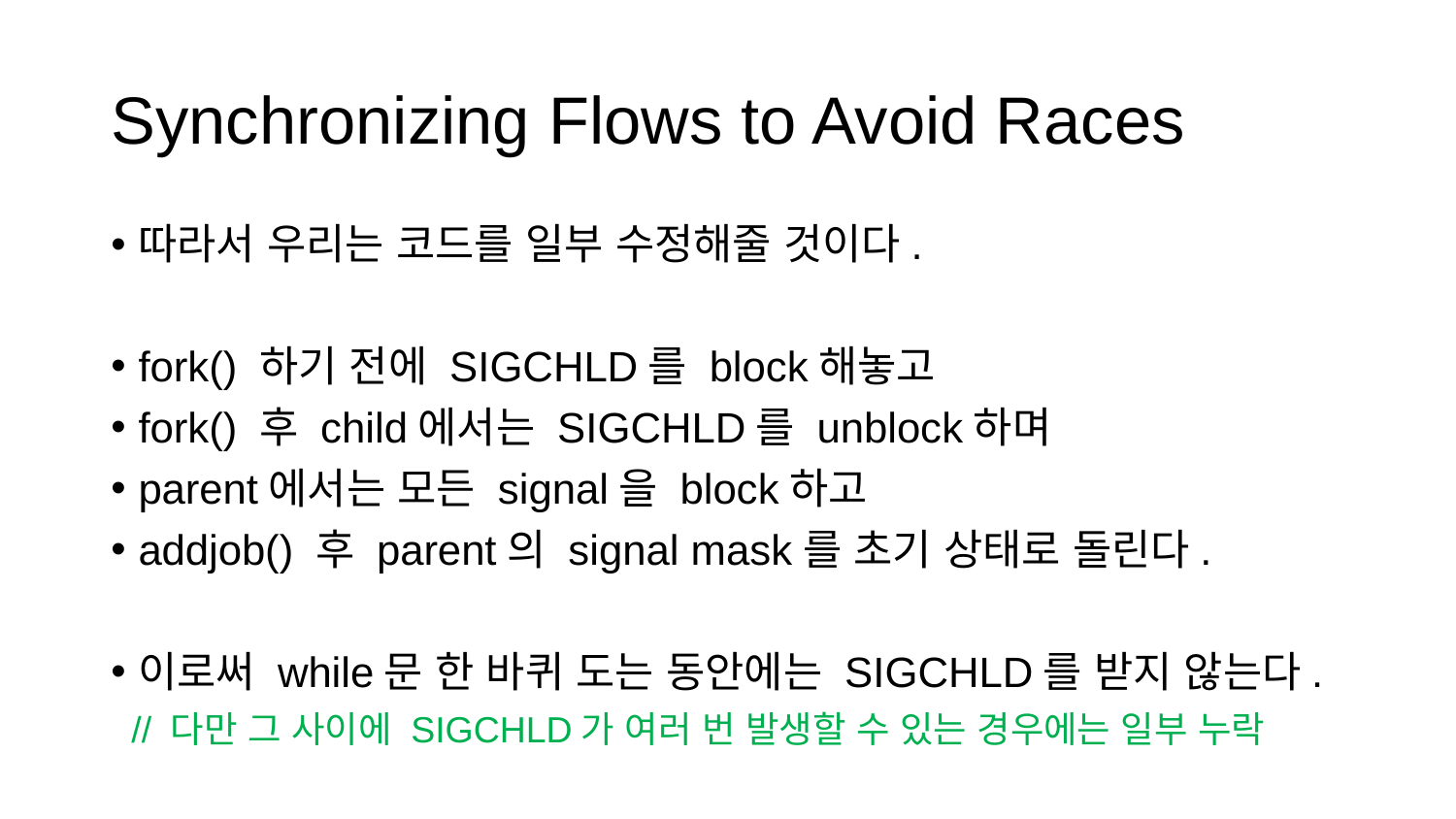

Synchronizing Flows to Avoid Races
따라서 우리는 코드를 일부 수정해줄 것이다.

fork() 하기 전에 SIGCHLD를 block해놓고
fork() 후 child에서는 SIGCHLD를 unblock하며
parent에서는 모든 signal을 block하고
addjob() 후 parent의 signal mask를 초기 상태로 돌린다.

이로써 while문 한 바퀴 도는 동안에는 SIGCHLD를 받지 않는다.
  // 다만 그 사이에 SIGCHLD가 여러 번 발생할 수 있는 경우에는 일부 누락